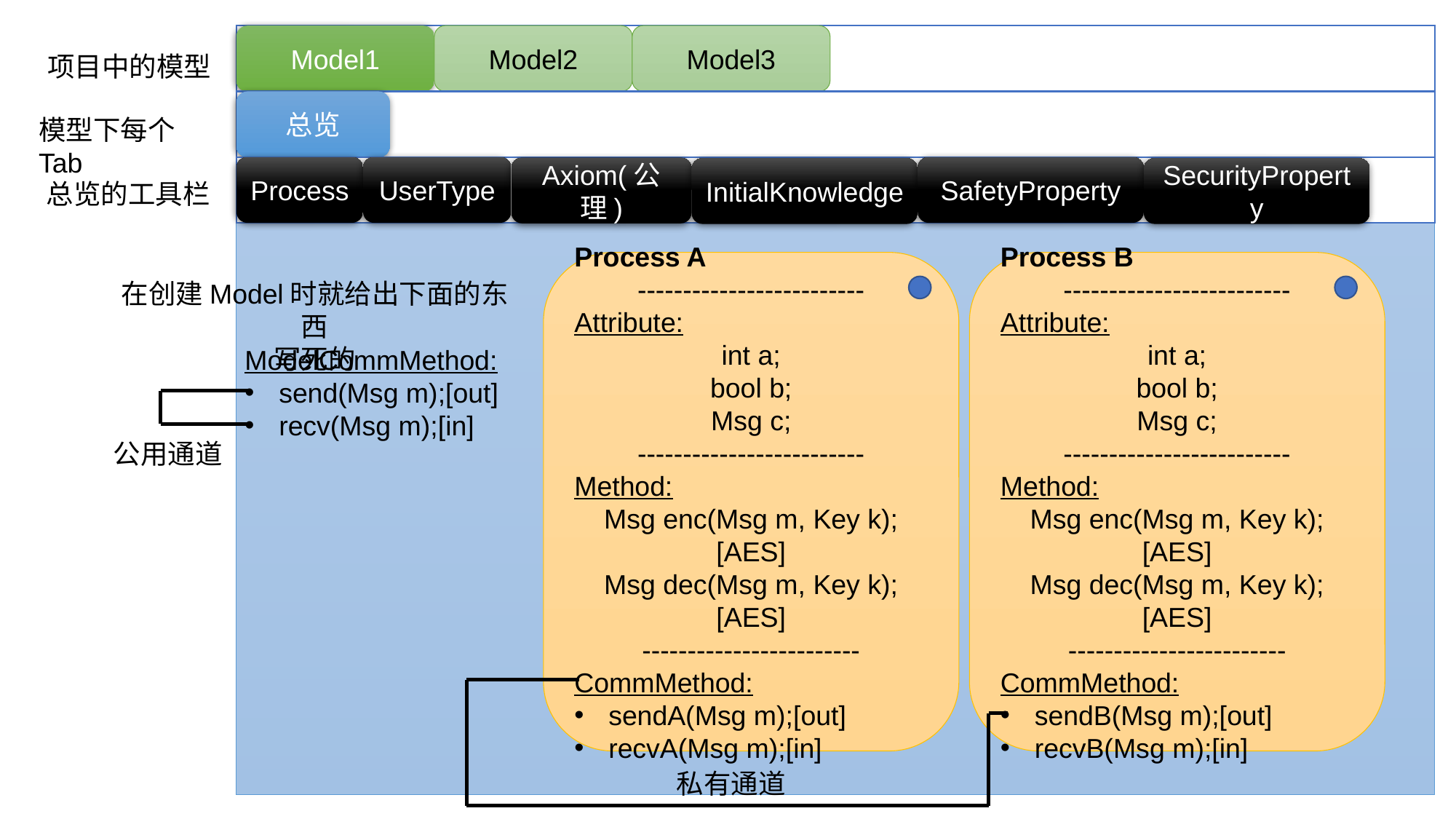

Model2
Model3
Model1

项目中的模型

总览
模型下每个Tab
Process

UserType
SafetyProperty
Axiom(公理)
InitialKnowledge
SecurityProperty
总览的工具栏
Process A
-------------------------
Attribute:
int a;
bool b;
Msg c;
-------------------------
Method:
Msg enc(Msg m, Key k);[AES]
Msg dec(Msg m, Key k);[AES]
------------------------
CommMethod:
sendA(Msg m);[out]
recvA(Msg m);[in]
Process B
-------------------------
Attribute:
int a;
bool b;
Msg c;
-------------------------
Method:
Msg enc(Msg m, Key k);[AES]
Msg dec(Msg m, Key k);[AES]
------------------------
CommMethod:
sendB(Msg m);[out]
recvB(Msg m);[in]
在创建Model时就给出下面的东西
写死的

ModelCommMethod:
send(Msg m);[out]
recv(Msg m);[in]

公用通道
私有通道